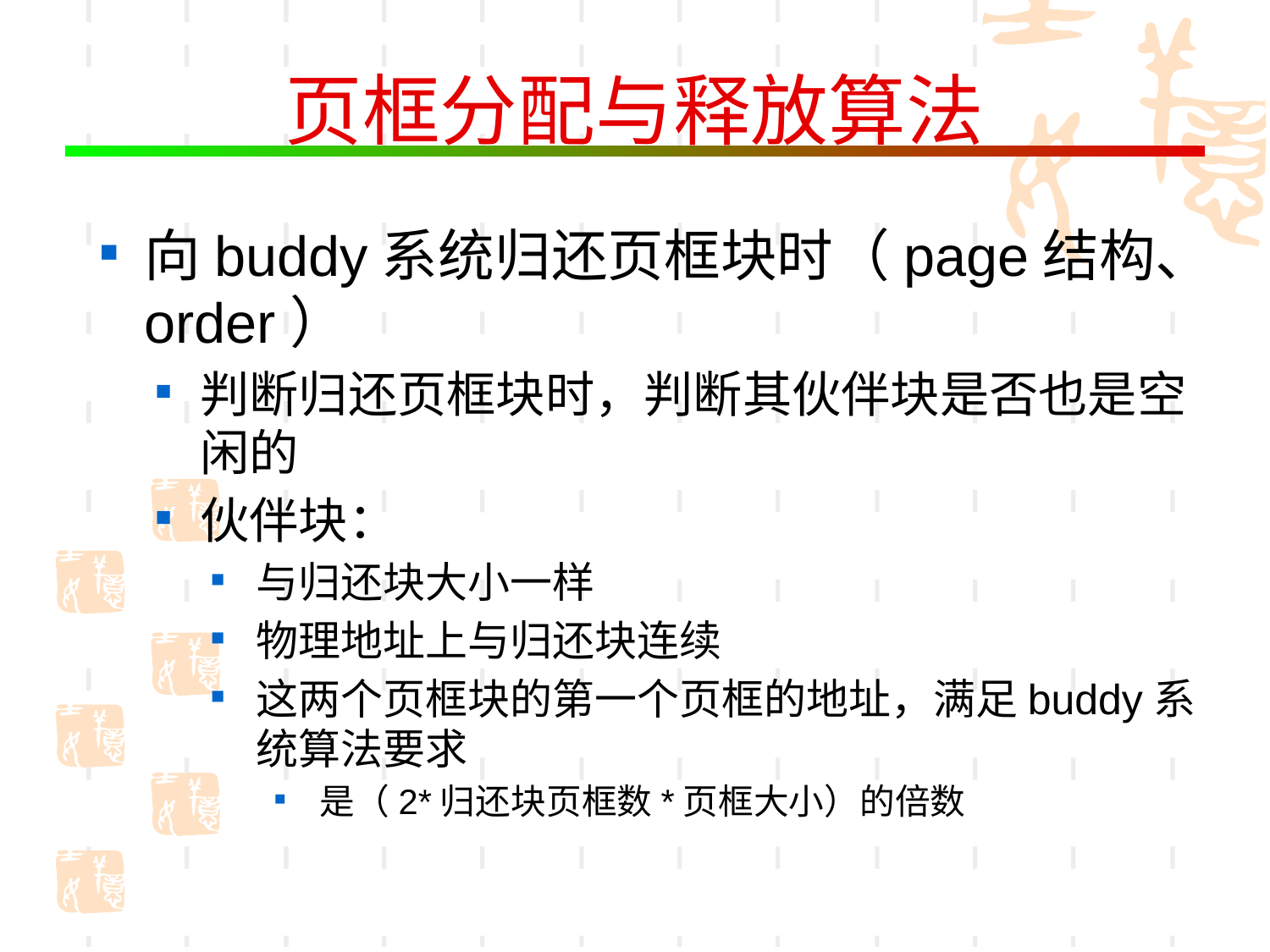

# 页框分配与释放算法
向buddy系统归还页框块时（page结构、order）
判断归还页框块时，判断其伙伴块是否也是空闲的
伙伴块：
与归还块大小一样
物理地址上与归还块连续
这两个页框块的第一个页框的地址，满足buddy系统算法要求
是（2*归还块页框数*页框大小）的倍数